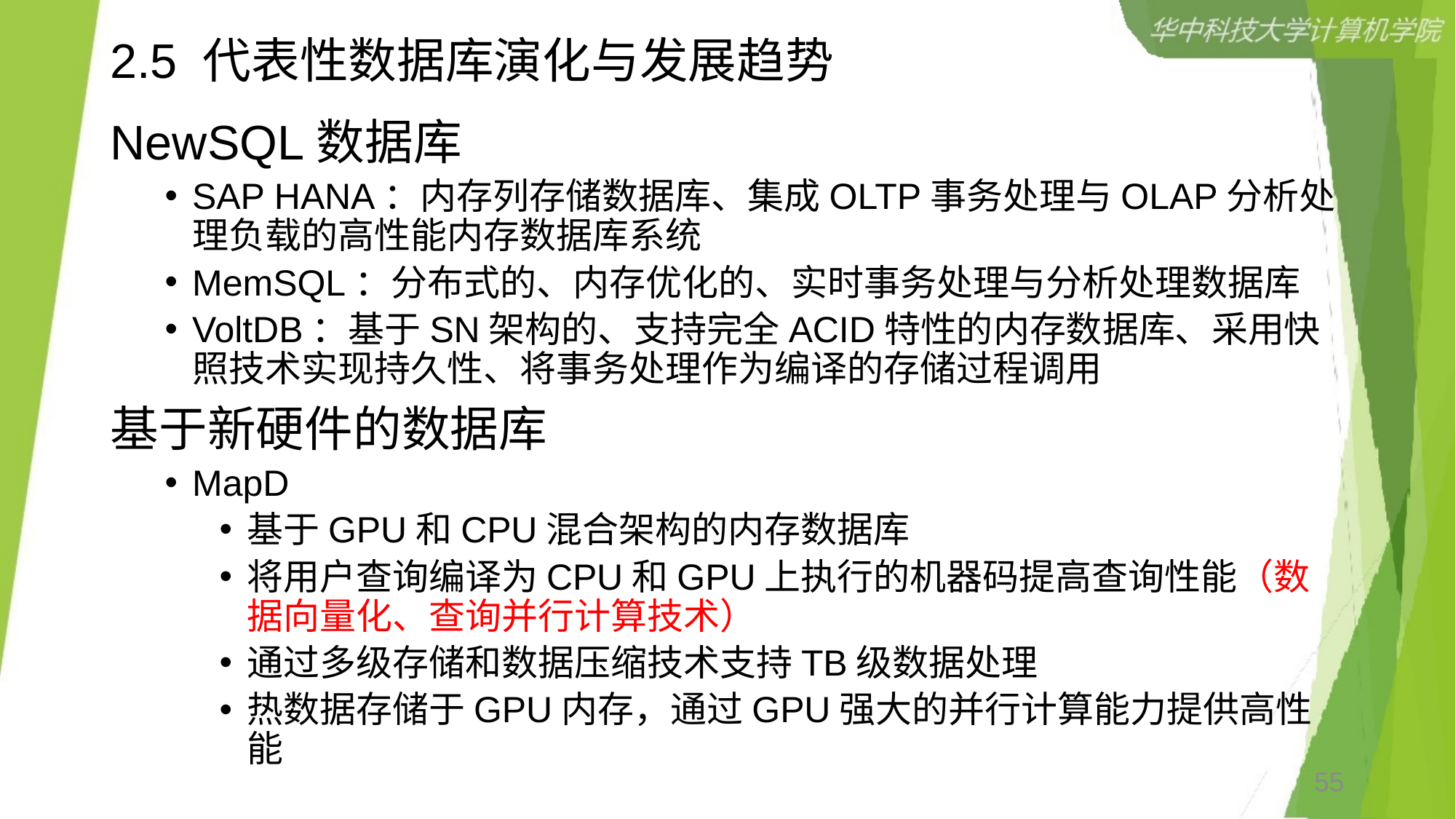

# 2.5 代表性数据库演化与发展趋势
NewSQL数据库
SAP HANA：内存列存储数据库、集成OLTP事务处理与OLAP分析处理负载的高性能内存数据库系统
MemSQL：分布式的、内存优化的、实时事务处理与分析处理数据库
VoltDB：基于SN架构的、支持完全ACID特性的内存数据库、采用快照技术实现持久性、将事务处理作为编译的存储过程调用
基于新硬件的数据库
MapD
基于GPU和CPU混合架构的内存数据库
将用户查询编译为CPU和GPU上执行的机器码提高查询性能（数据向量化、查询并行计算技术）
通过多级存储和数据压缩技术支持TB级数据处理
热数据存储于GPU内存，通过GPU强大的并行计算能力提供高性能
55